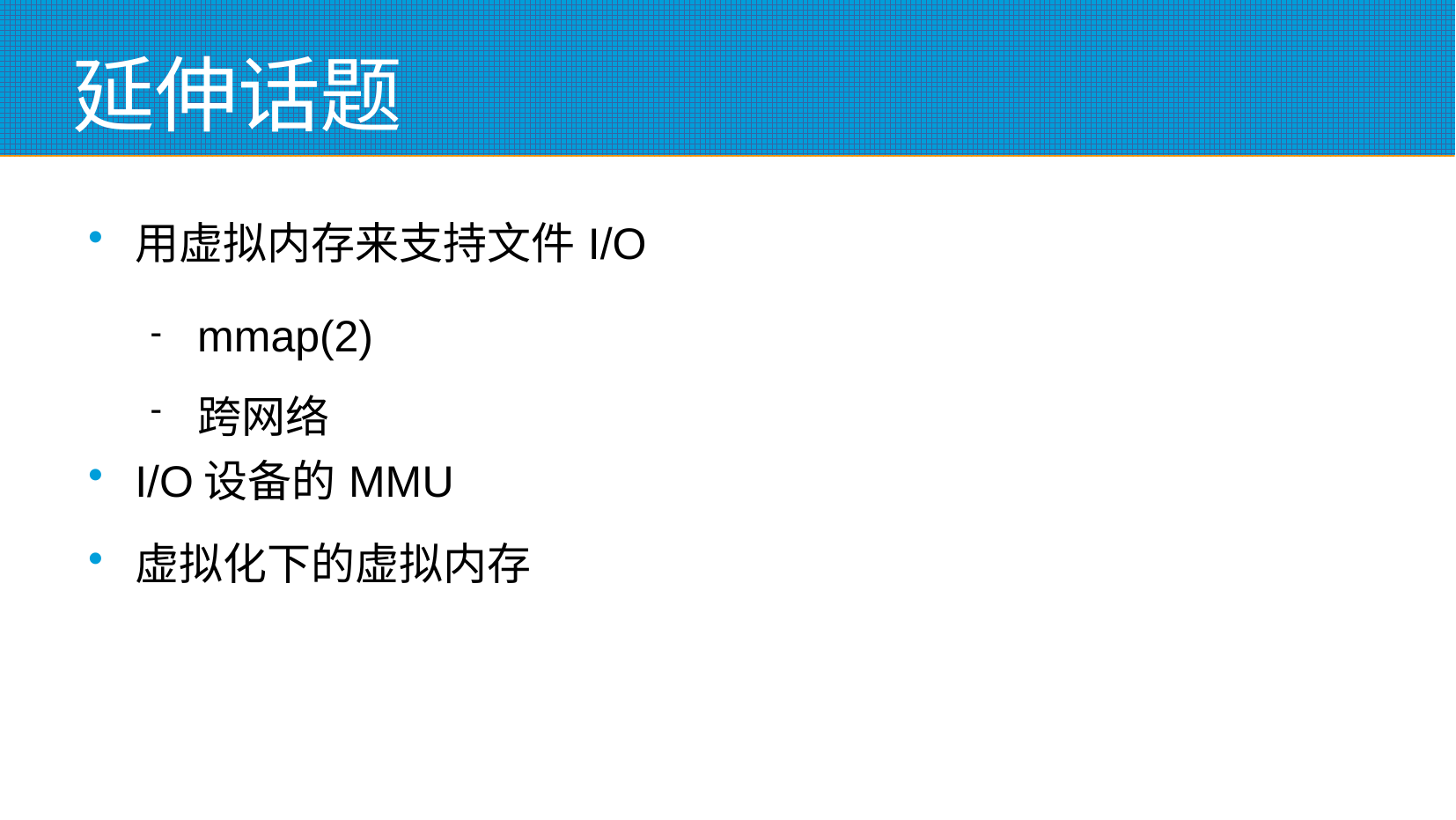

# 延伸话题
用虚拟内存来支持文件I/O
mmap(2)
跨网络
I/O设备的MMU
虚拟化下的虚拟内存